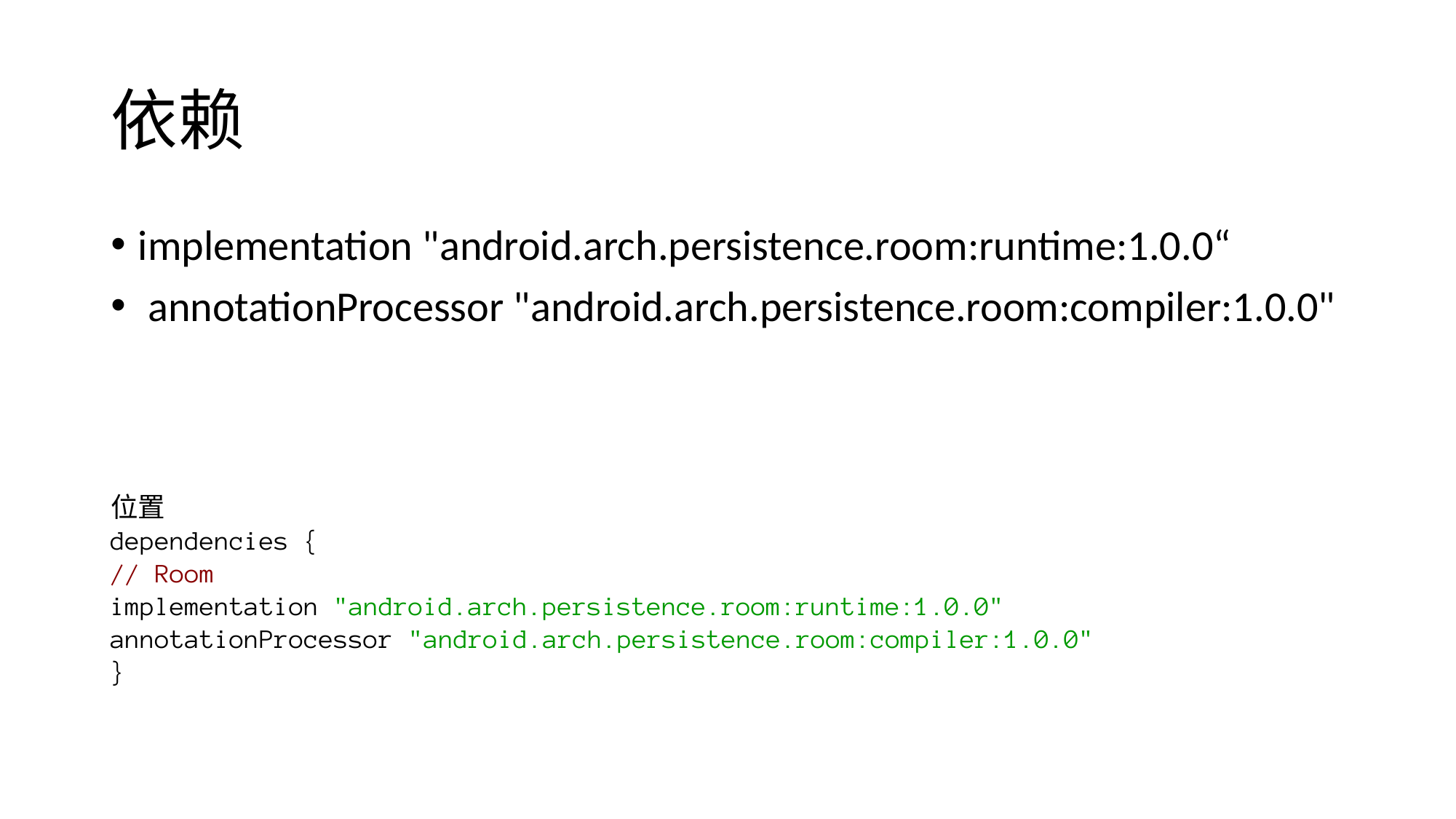

# 依赖
implementation "android.arch.persistence.room:runtime:1.0.0“
 annotationProcessor "android.arch.persistence.room:compiler:1.0.0"
位置
dependencies {
// Room
implementation "android.arch.persistence.room:runtime:1.0.0"
annotationProcessor "android.arch.persistence.room:compiler:1.0.0"
}